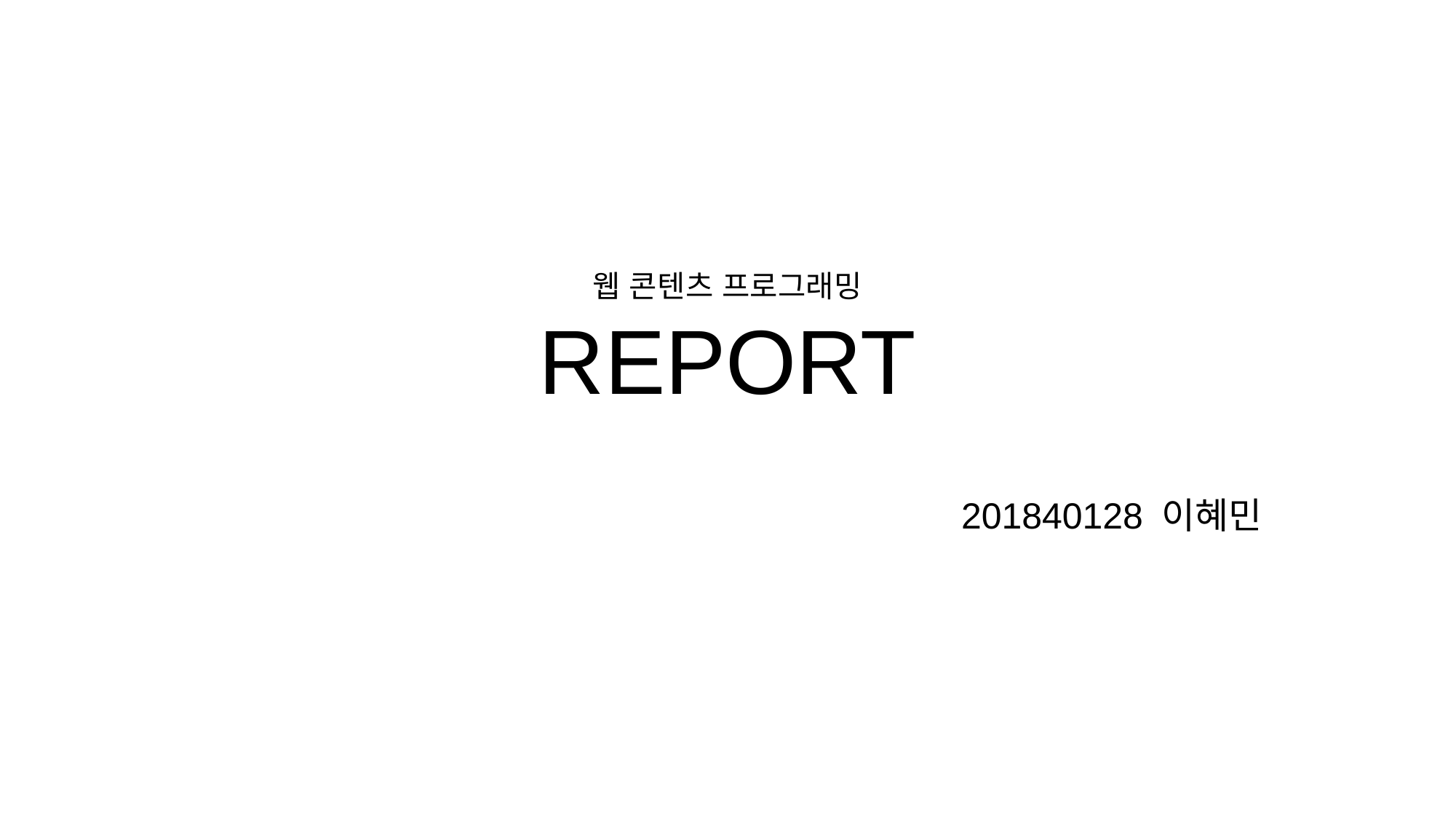

# REPORT
웹 콘텐츠 프로그래밍
201840128 이혜민